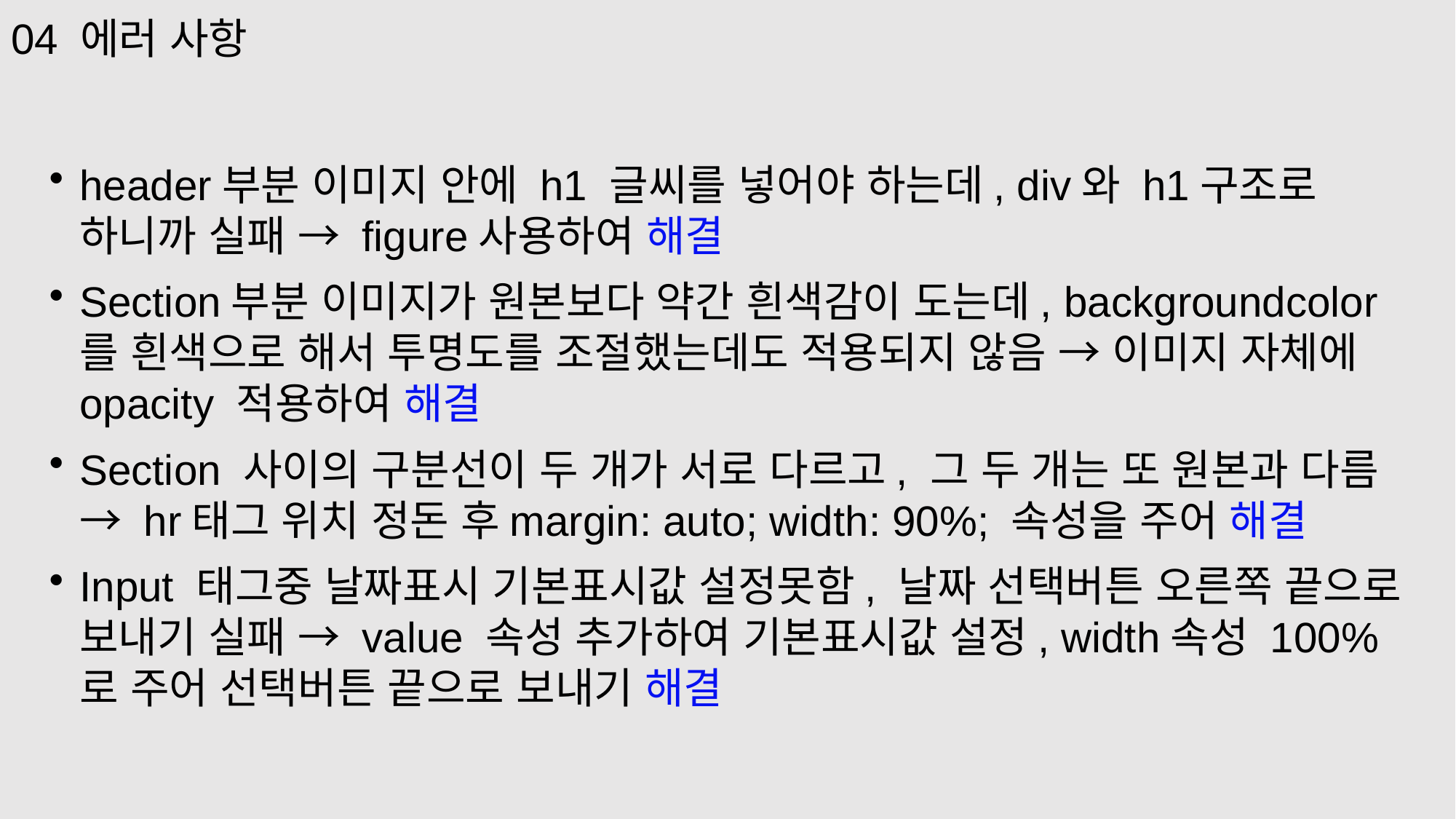

04 에러 사항
header부분 이미지 안에 h1 글씨를 넣어야 하는데, div와 h1구조로 하니까 실패 → figure사용하여 해결
Section부분 이미지가 원본보다 약간 흰색감이 도는데, backgroundcolor를 흰색으로 해서 투명도를 조절했는데도 적용되지 않음 → 이미지 자체에 opacity 적용하여 해결
Section 사이의 구분선이 두 개가 서로 다르고, 그 두 개는 또 원본과 다름 → hr태그 위치 정돈 후margin: auto; width: 90%; 속성을 주어 해결
Input 태그중 날짜표시 기본표시값 설정못함, 날짜 선택버튼 오른쪽 끝으로 보내기 실패 → value 속성 추가하여 기본표시값 설정, width속성 100%로 주어 선택버튼 끝으로 보내기 해결